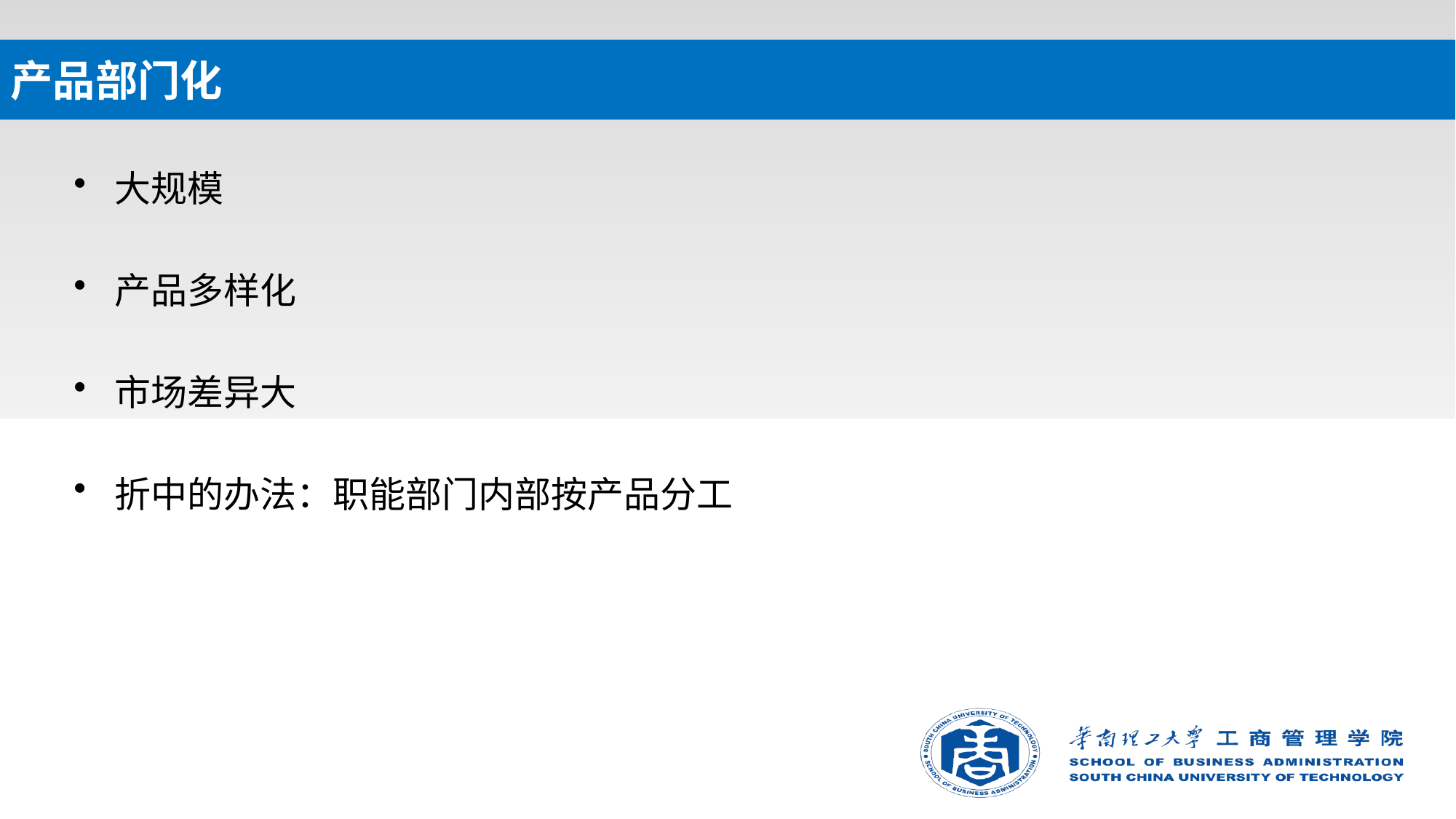

# 产品部门化
大规模

产品多样化

市场差异大

折中的办法：职能部门内部按产品分工